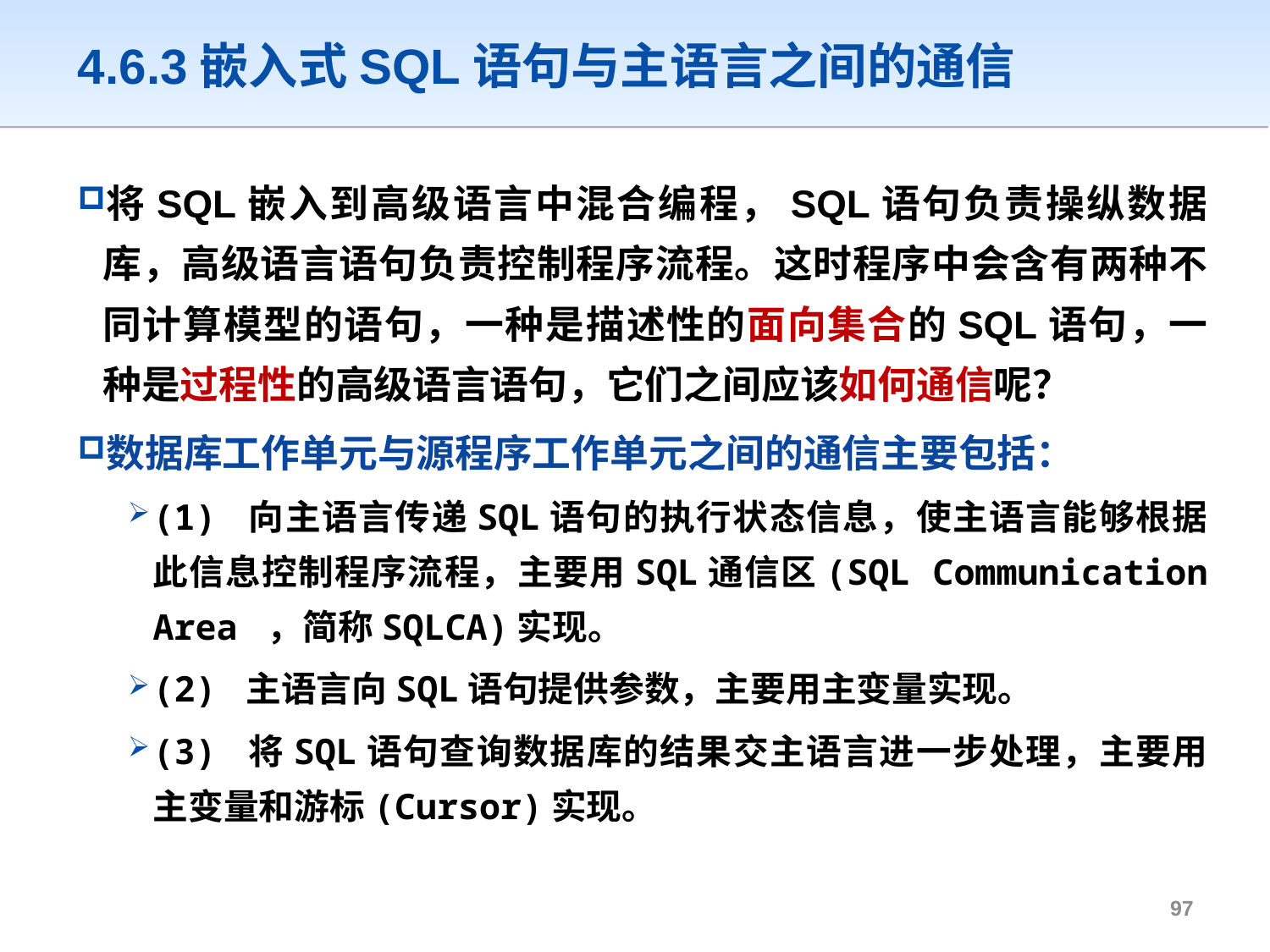

# 4.6.3嵌入式SQL语句与主语言之间的通信
将SQL嵌入到高级语言中混合编程，SQL语句负责操纵数据库，高级语言语句负责控制程序流程。这时程序中会含有两种不同计算模型的语句，一种是描述性的面向集合的SQL语句，一种是过程性的高级语言语句，它们之间应该如何通信呢？
数据库工作单元与源程序工作单元之间的通信主要包括：
(1) 向主语言传递SQL语句的执行状态信息，使主语言能够根据此信息控制程序流程，主要用SQL通信区(SQL Communication Area ，简称SQLCA)实现。
(2) 主语言向SQL语句提供参数，主要用主变量实现。
(3) 将SQL语句查询数据库的结果交主语言进一步处理，主要用主变量和游标(Cursor)实现。

97